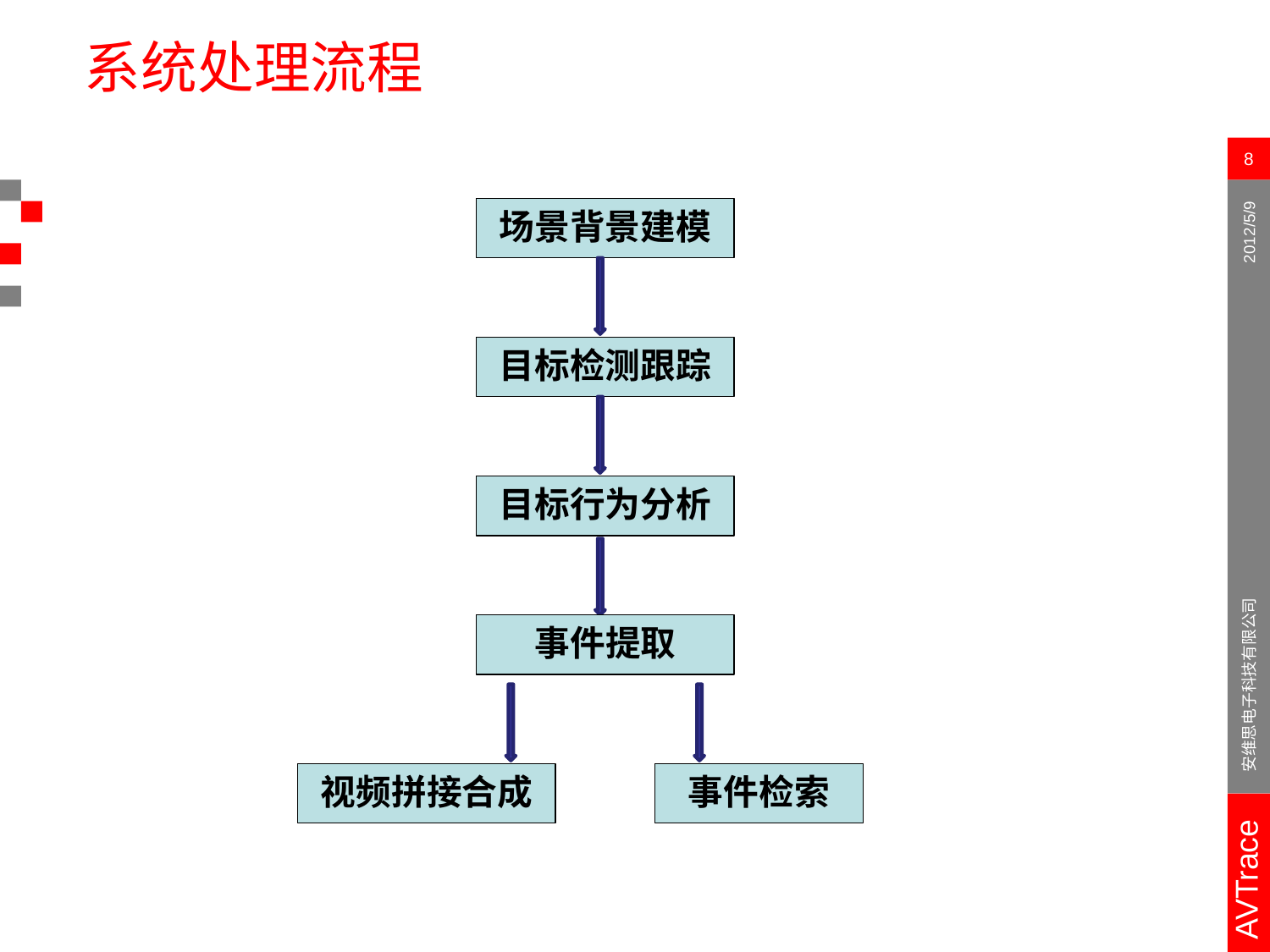

# 系统处理流程
8
场景背景建模

2012/5/9
目标检测跟踪

目标行为分析

安维思电子科技有限公司
事件提取

视频拼接合成
事件检索